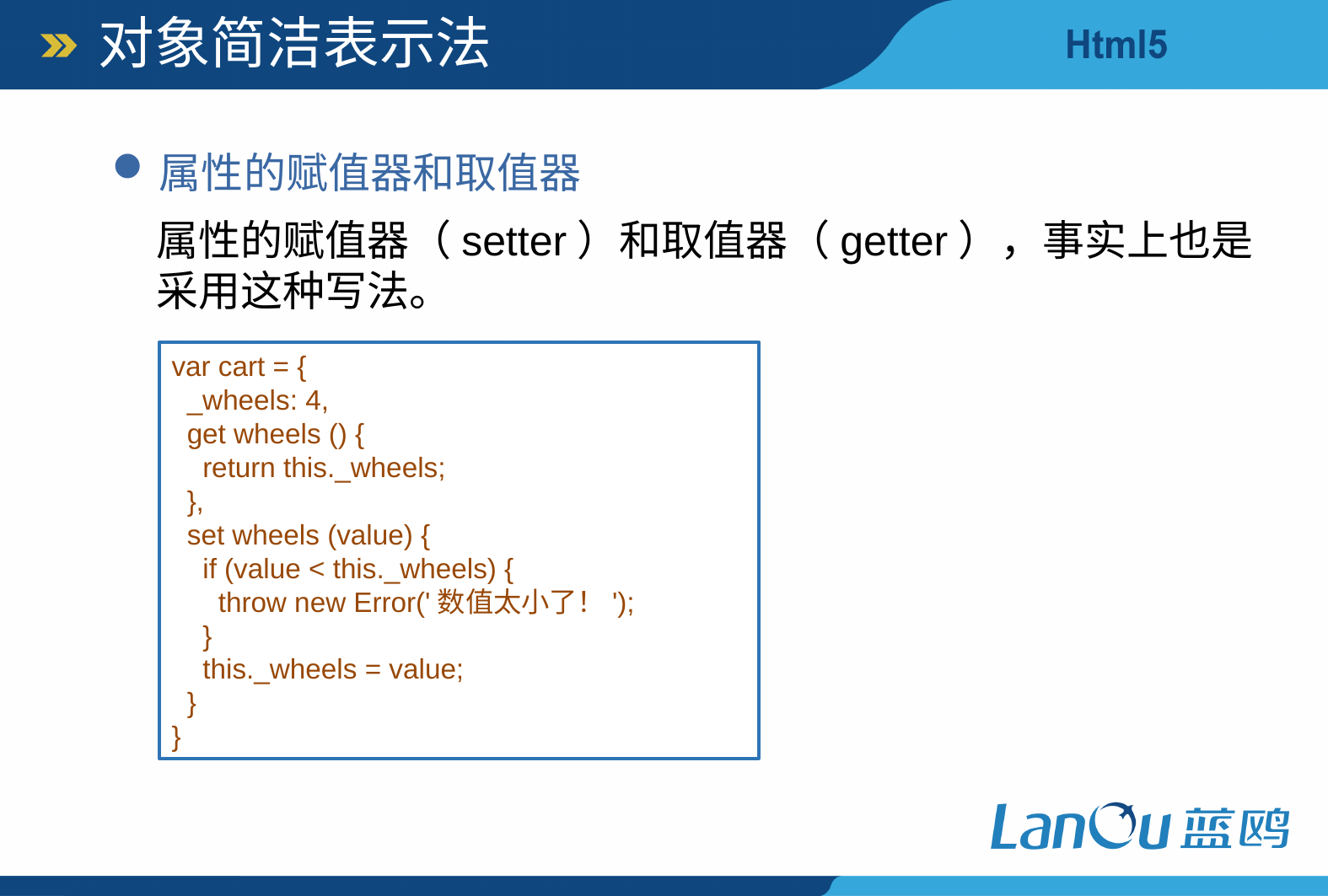

对象简洁表示法
属性的赋值器和取值器
属性的赋值器（setter）和取值器（getter），事实上也是采用这种写法。
var cart = {
  _wheels: 4,
  get wheels () {
    return this._wheels;
  },
  set wheels (value) {
    if (value < this._wheels) {
      throw new Error('数值太小了！');
    }
    this._wheels = value;
  }
}